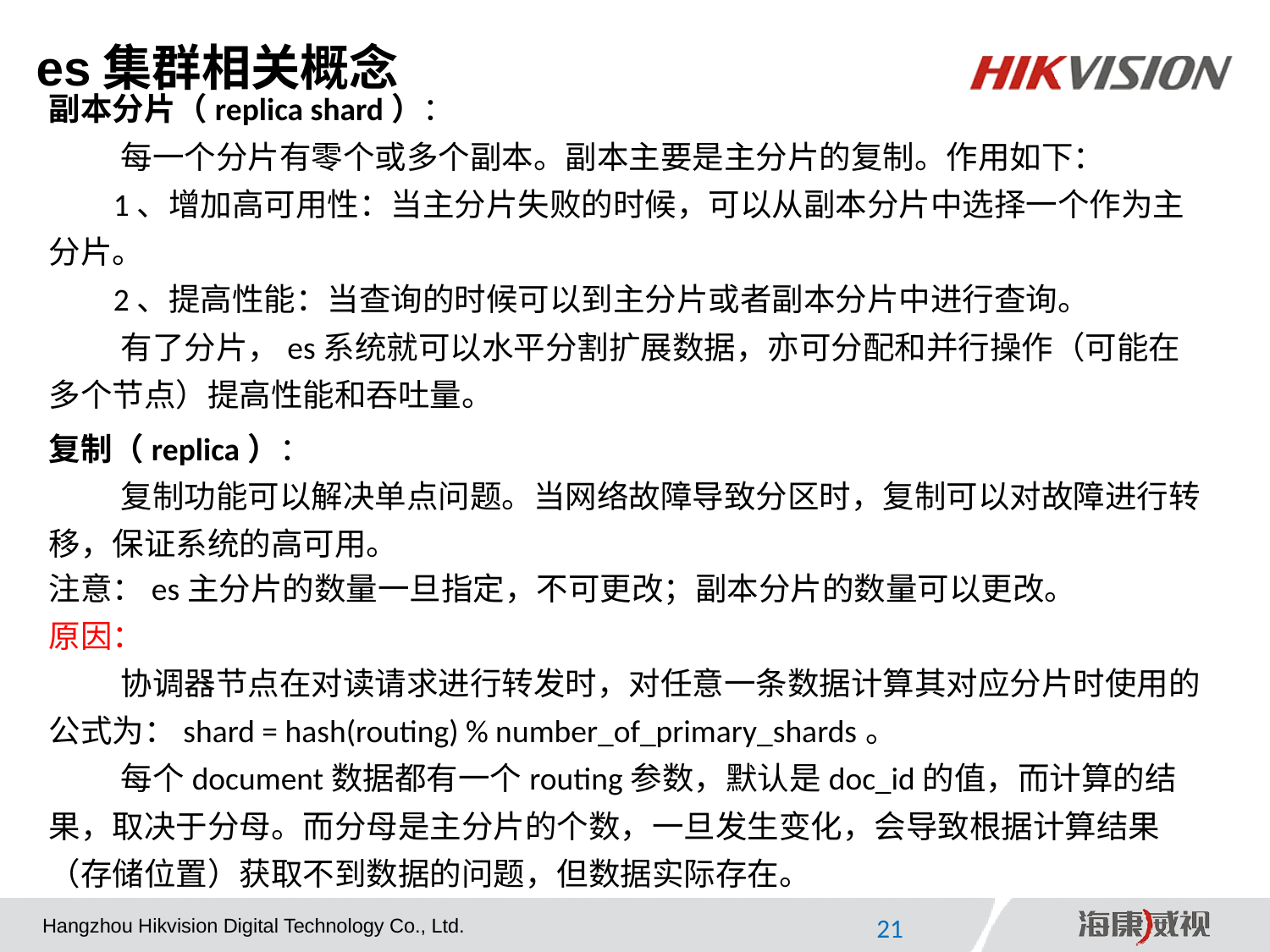

# es集群相关概念
副本分片（replica shard）：
         每一个分片有零个或多个副本。副本主要是主分片的复制。作用如下：
         1、增加高可用性：当主分片失败的时候，可以从副本分片中选择一个作为主分片。
         2、提高性能：当查询的时候可以到主分片或者副本分片中进行查询。
         有了分片，es系统就可以水平分割扩展数据，亦可分配和并行操作（可能在多个节点）提高性能和吞吐量。
复制（replica）：
         复制功能可以解决单点问题。当网络故障导致分区时，复制可以对故障进行转移，保证系统的高可用。
注意：es主分片的数量一旦指定，不可更改；副本分片的数量可以更改。
原因：
         协调器节点在对读请求进行转发时，对任意一条数据计算其对应分片时使用的公式为：shard = hash(routing) % number_of_primary_shards。
         每个document数据都有一个routing参数，默认是doc_id的值，而计算的结果，取决于分母。而分母是主分片的个数，一旦发生变化，会导致根据计算结果（存储位置）获取不到数据的问题，但数据实际存在。